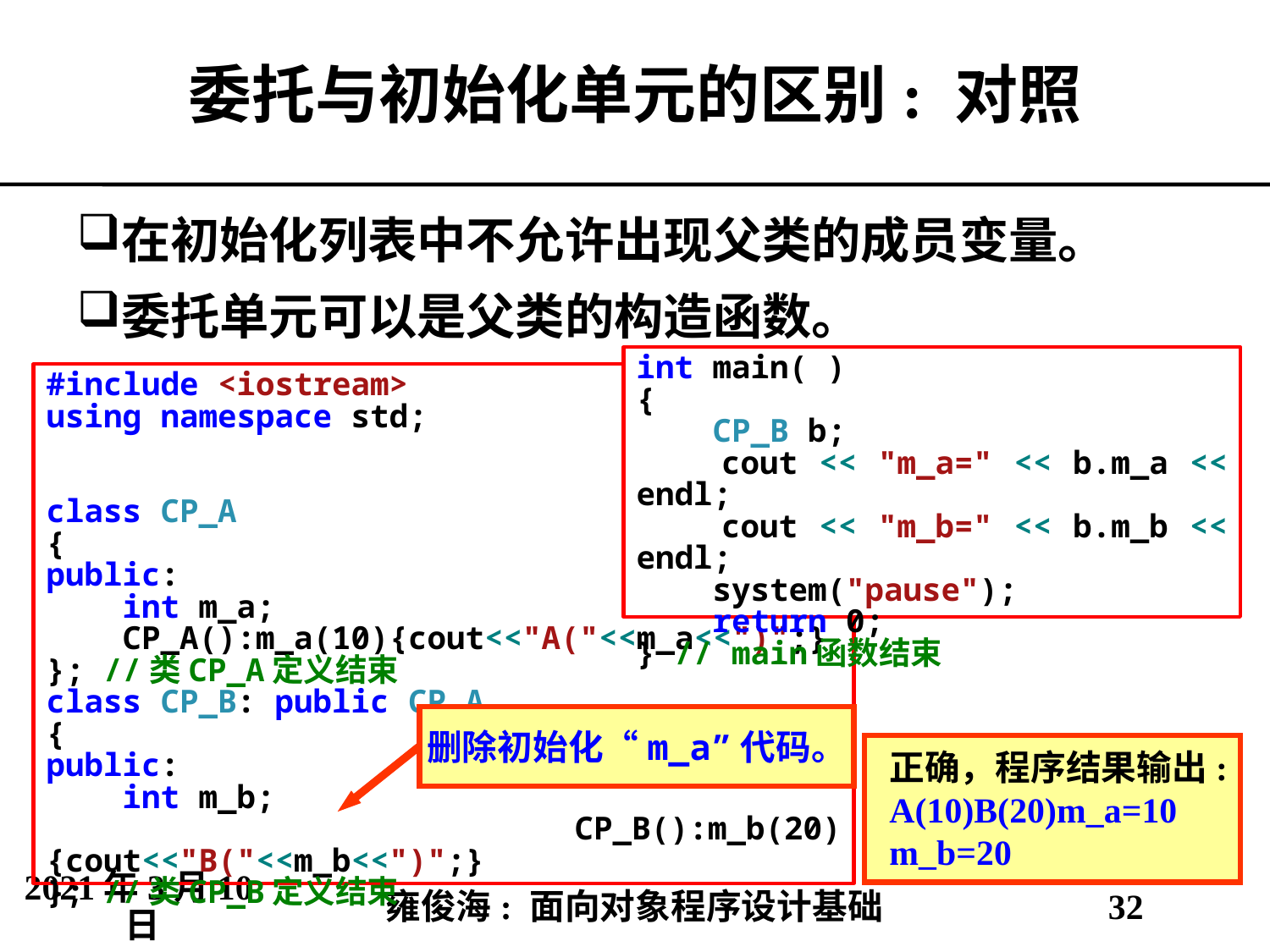

# 委托与初始化单元的区别: 对照

在初始化列表中不允许出现父类的成员变量。
委托单元可以是父类的构造函数。
int main( )
{
    CP_B b;
    cout << "m_a=" << b.m_a << endl;
    cout << "m_b=" << b.m_b << endl;
    system("pause");
    return 0;
} // main函数结束
#include <iostream>
using namespace std;

class CP_A
{
public:
    int m_a;
    CP_A():m_a(10){cout<<"A("<<m_a<<")";}
}; //类CP_A定义结束
class CP_B: public CP_A
{
public:
    int m_b;
    CP_B():m_b(20) {cout<<"B("<<m_b<<")";}
}; //类CP_B定义结束
删除初始化“m_a”代码。
正确，程序结果输出:
A(10)B(20)m_a=10
m_b=20
2021年3月10日
雍俊海: 面向对象程序设计基础
32